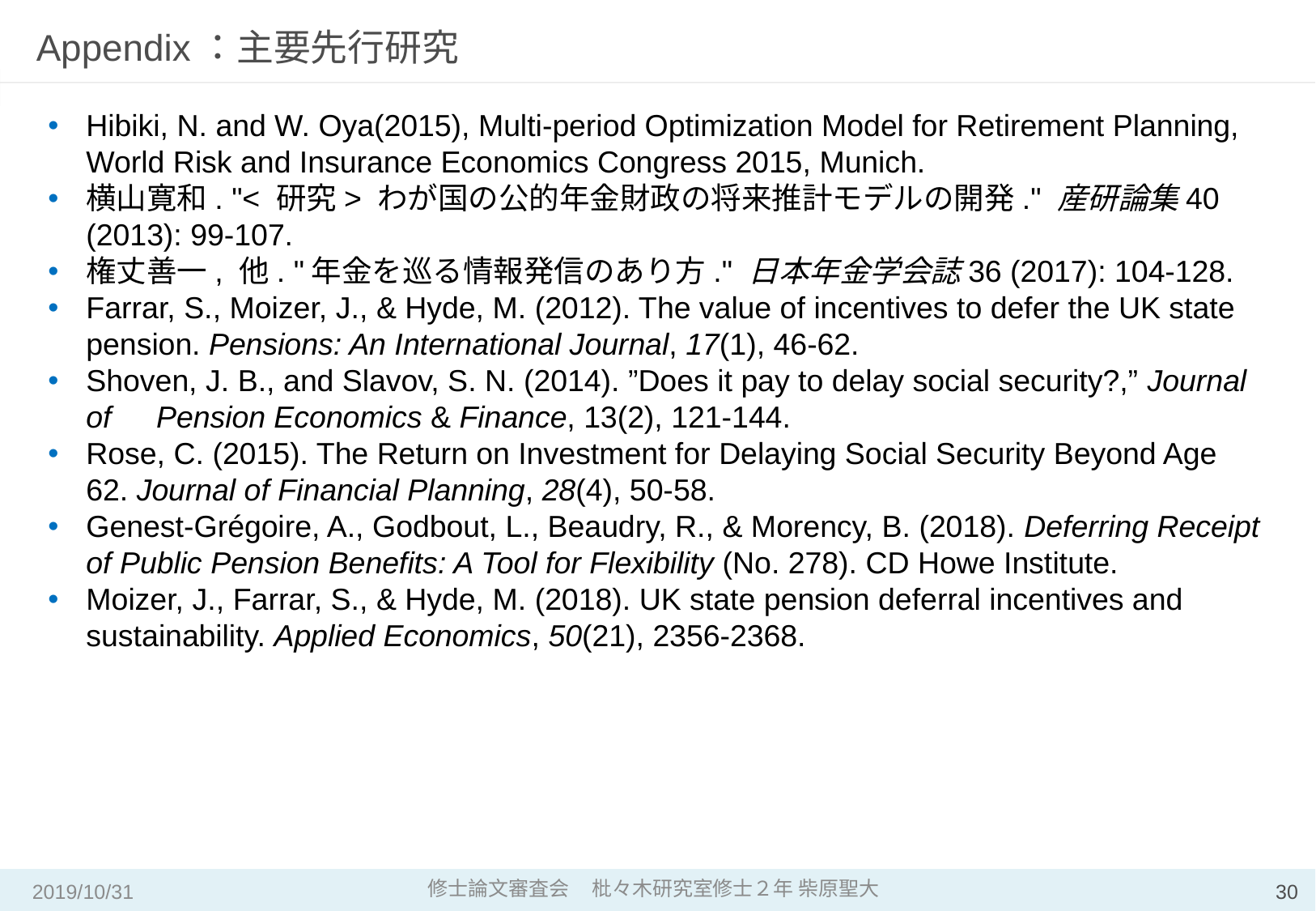

# Appendix：主要先行研究
Hibiki, N. and W. Oya(2015), Multi-period Optimization Model for Retirement Planning, World Risk and Insurance Economics Congress 2015, Munich.
横山寛和. "< 研究> わが国の公的年金財政の将来推計モデルの開発." 産研論集40 (2013): 99-107.
権丈善一, 他. "年金を巡る情報発信のあり方." 日本年金学会誌36 (2017): 104-128.
Farrar, S., Moizer, J., & Hyde, M. (2012). The value of incentives to defer the UK state pension. Pensions: An International Journal, 17(1), 46-62.
Shoven, J. B., and Slavov, S. N. (2014). ”Does it pay to delay social security?,” Journal of　Pension Economics & Finance, 13(2), 121-144.
Rose, C. (2015). The Return on Investment for Delaying Social Security Beyond Age 62. Journal of Financial Planning, 28(4), 50-58.
Genest-Grégoire, A., Godbout, L., Beaudry, R., & Morency, B. (2018). Deferring Receipt of Public Pension Benefits: A Tool for Flexibility (No. 278). CD Howe Institute.
Moizer, J., Farrar, S., & Hyde, M. (2018). UK state pension deferral incentives and sustainability. Applied Economics, 50(21), 2356-2368.
修士論文審査会     枇々木研究室修士２年 柴原聖大
2019/10/31
30